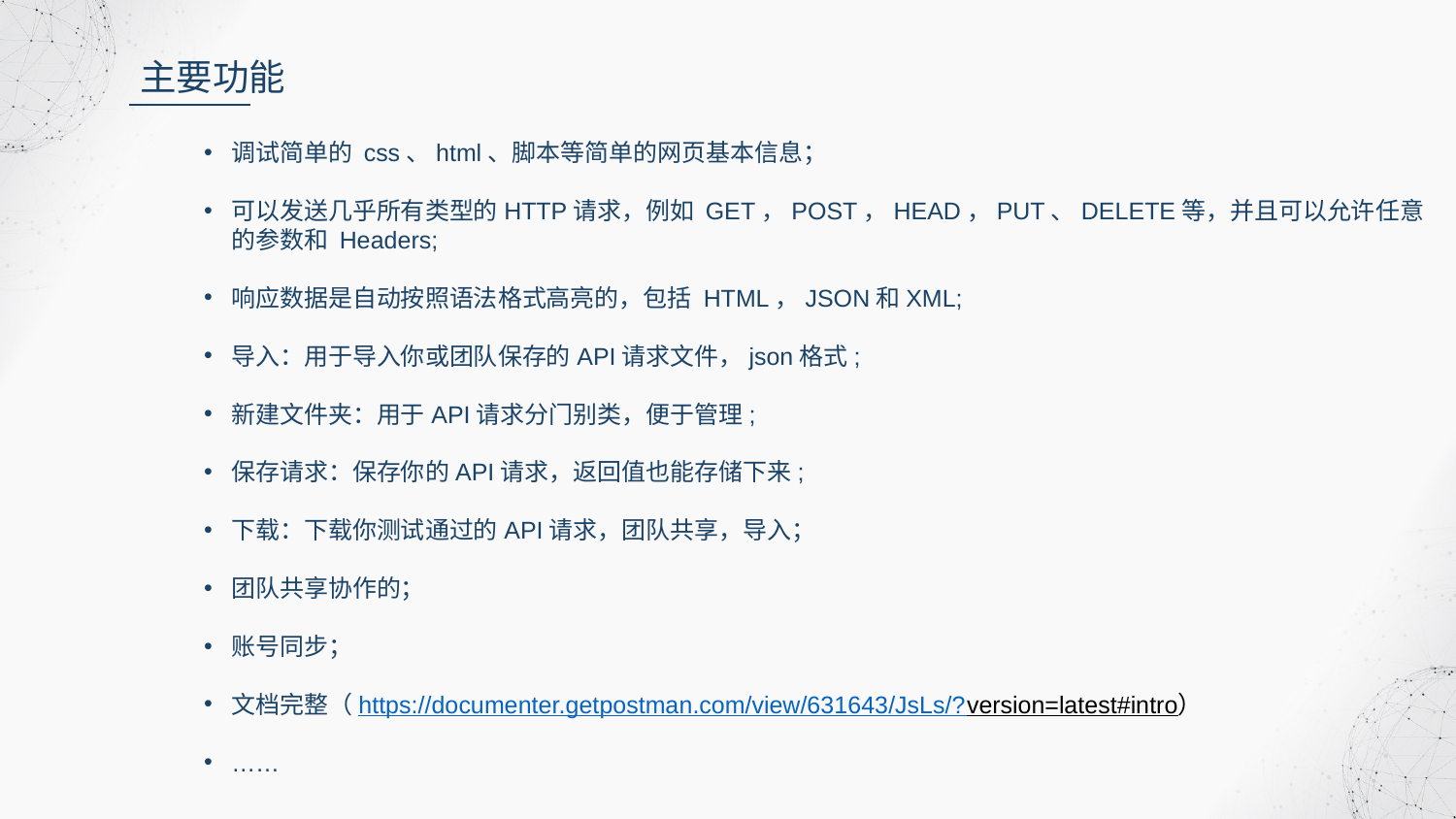

主要功能
调试简单的 css、html、脚本等简单的网页基本信息；

可以发送几乎所有类型的HTTP请求，例如 GET，POST，HEAD，PUT、DELETE等，并且可以允许任意的参数和 Headers;

响应数据是自动按照语法格式高亮的，包括 HTML，JSON和XML;

导入：用于导入你或团队保存的API请求文件，json格式;

新建文件夹：用于API请求分门别类，便于管理;

保存请求：保存你的API请求，返回值也能存储下来;

下载：下载你测试通过的API请求，团队共享，导入；

团队共享协作的；

账号同步；

文档完整（https://documenter.getpostman.com/view/631643/JsLs/?version=latest#intro）

……